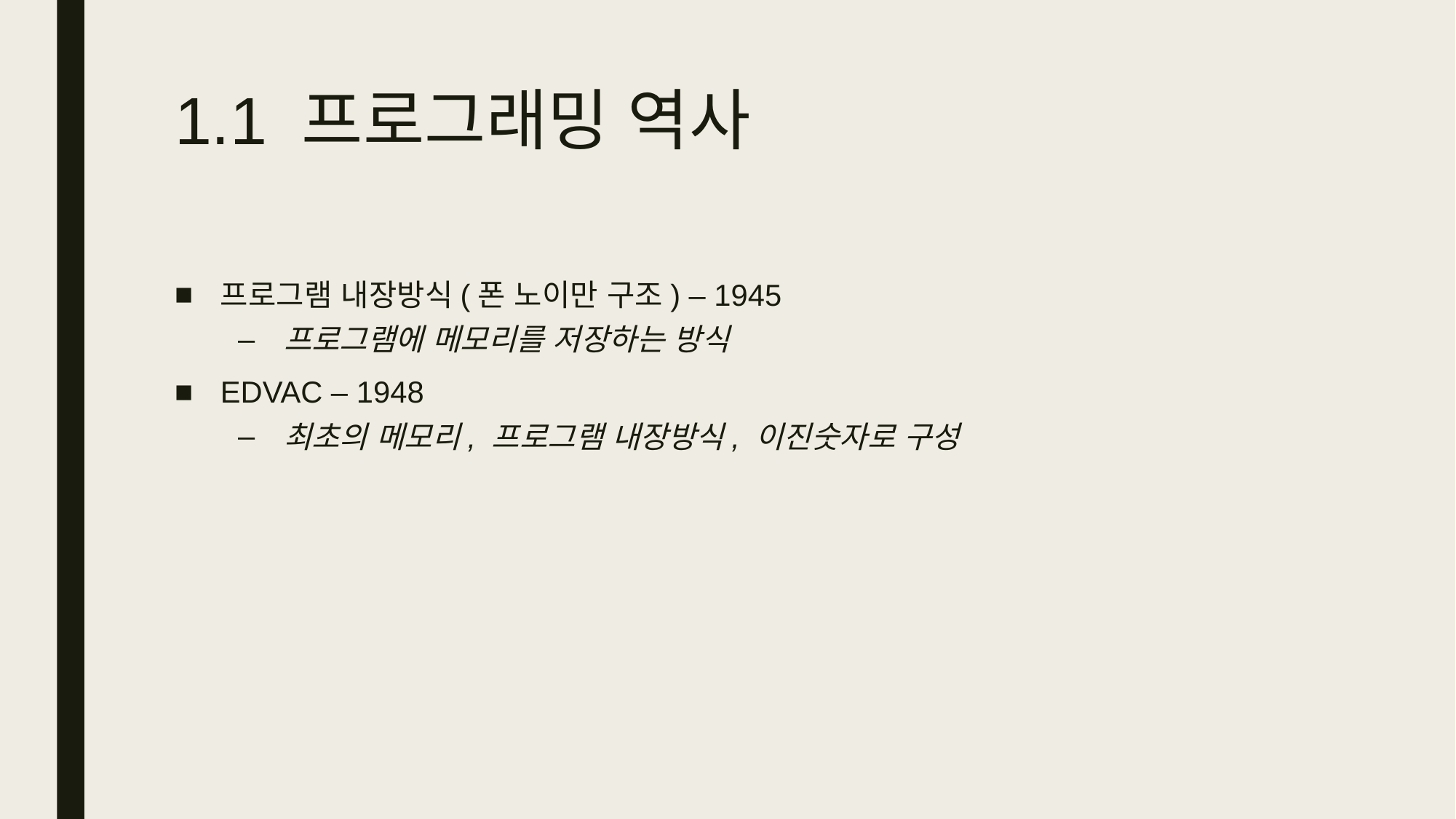

# 1.1 프로그래밍 역사
프로그램 내장방식(폰 노이만 구조) – 1945
프로그램에 메모리를 저장하는 방식
EDVAC – 1948
최초의 메모리, 프로그램 내장방식, 이진숫자로 구성